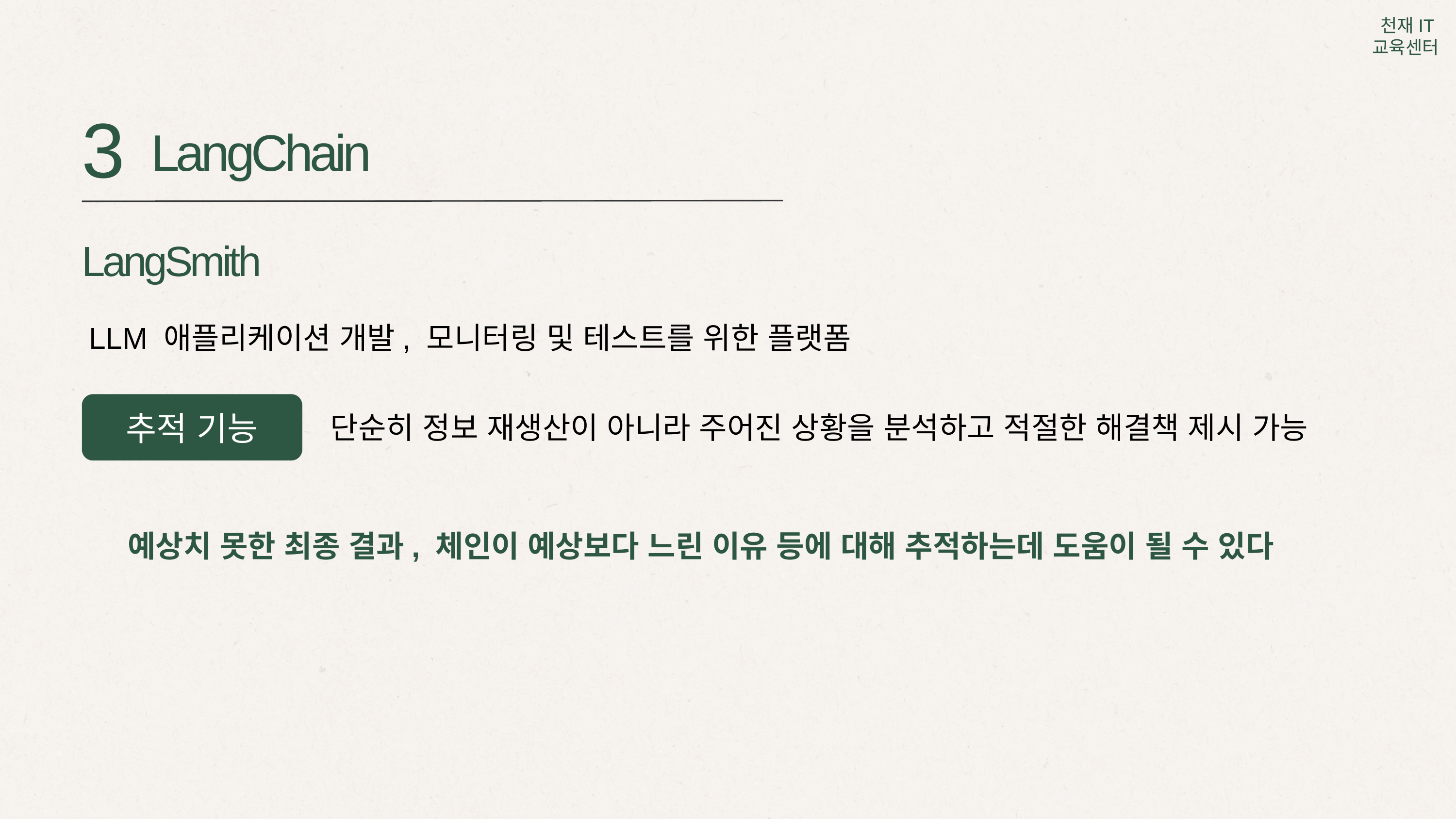

3
LangChain

LangSmith
LLM 애플리케이션 개발, 모니터링 및 테스트를 위한 플랫폼
단순히 정보 재생산이 아니라 주어진 상황을 분석하고 적절한 해결책 제시 가능
추적 기능
예상치 못한 최종 결과, 체인이 예상보다 느린 이유 등에 대해 추적하는데 도움이 될 수 있다